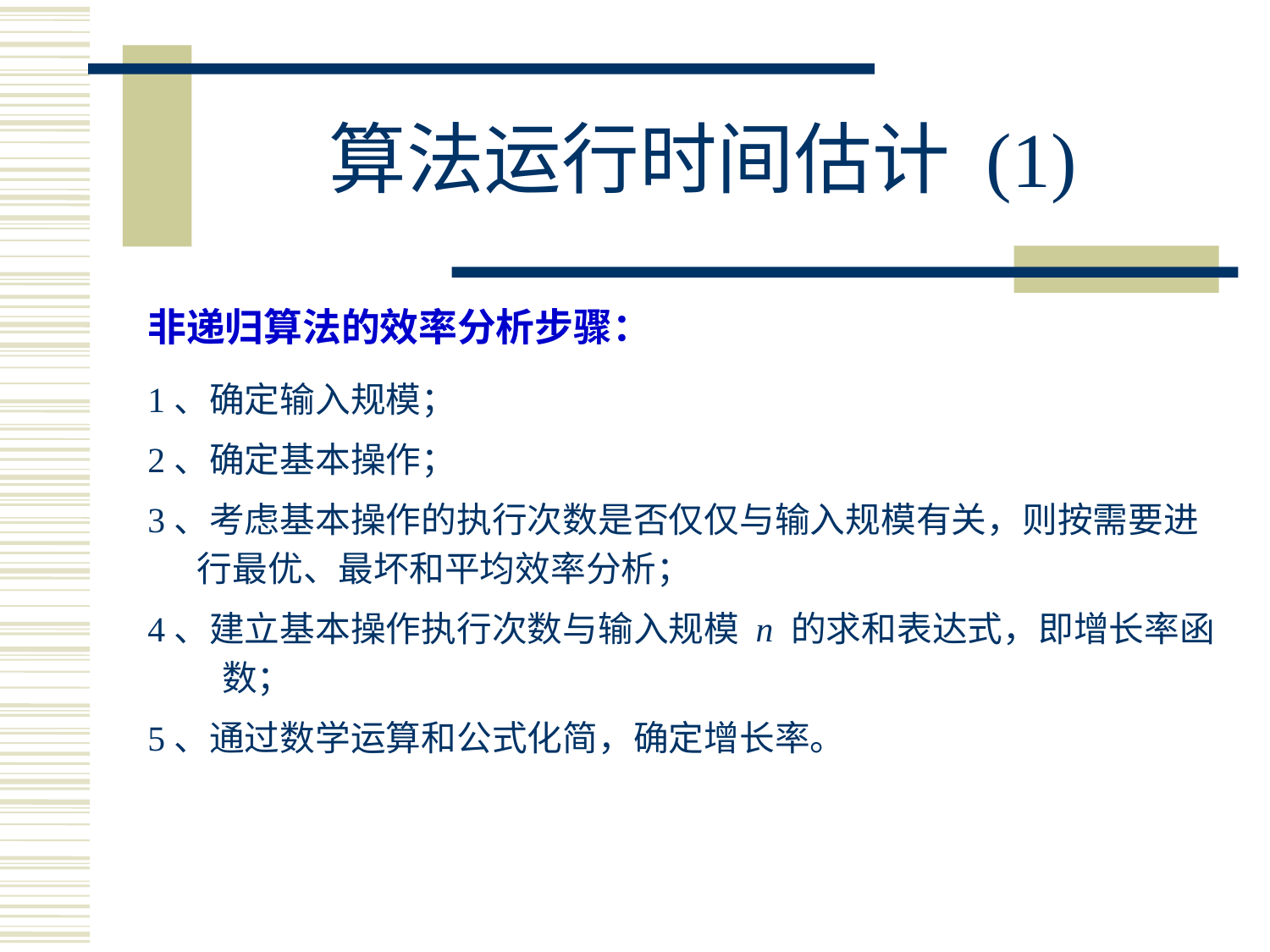

# 算法运行时间估计 (1)
非递归算法的效率分析步骤：
1、确定输入规模；
2、确定基本操作；
3、考虑基本操作的执行次数是否仅仅与输入规模有关，则按需要进行最优、最坏和平均效率分析；
4、建立基本操作执行次数与输入规模 n 的求和表达式，即增长率函数；
5、通过数学运算和公式化简，确定增长率。